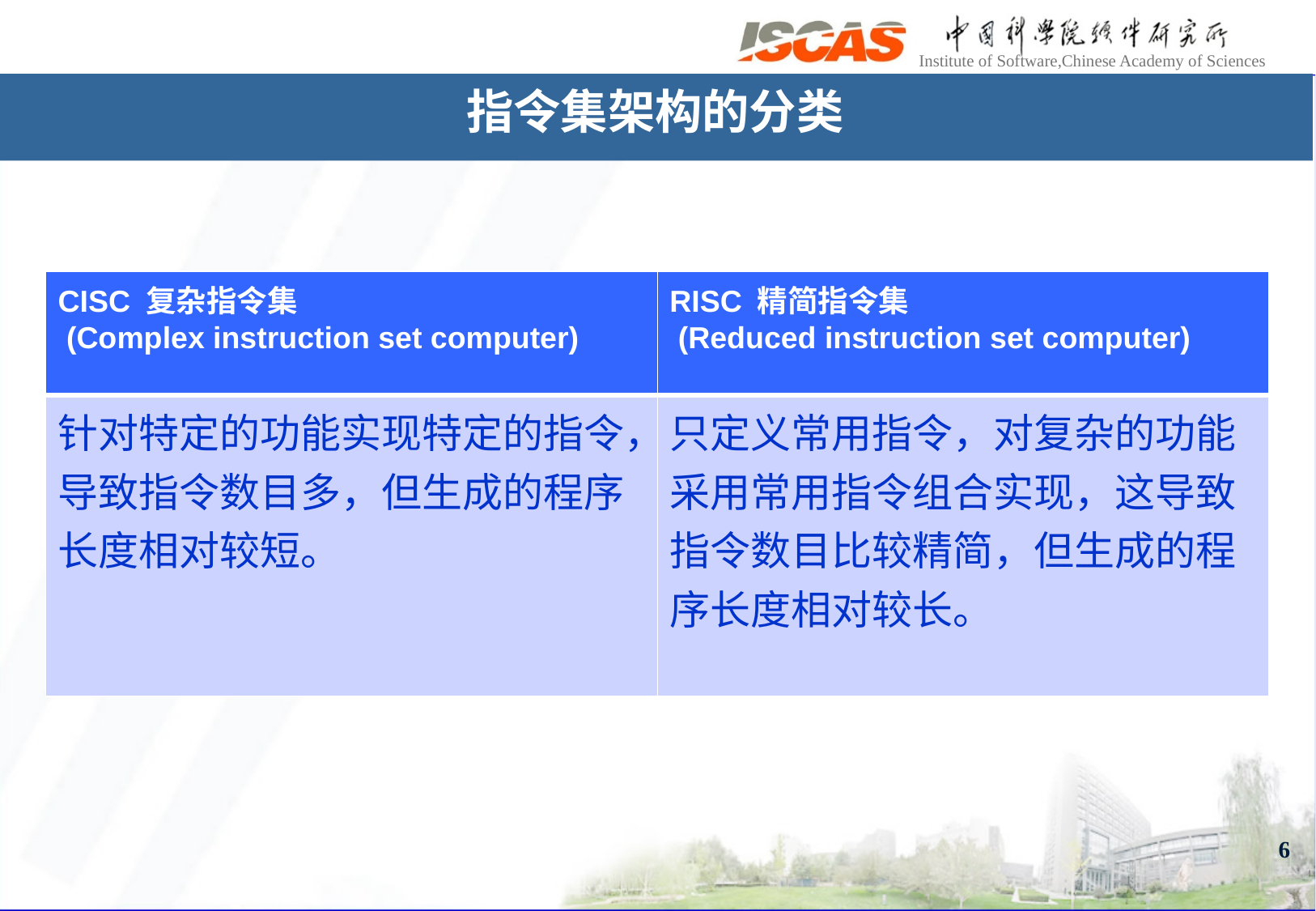

# 指令集架构的分类
| CISC 复杂指令集 (Complex instruction set computer) | RISC 精简指令集 (Reduced instruction set computer) |
| --- | --- |
| 针对特定的功能实现特定的指令，导致指令数目多，但生成的程序长度相对较短。 | 只定义常用指令，对复杂的功能采用常用指令组合实现，这导致指令数目比较精简，但生成的程序长度相对较长。 |
6